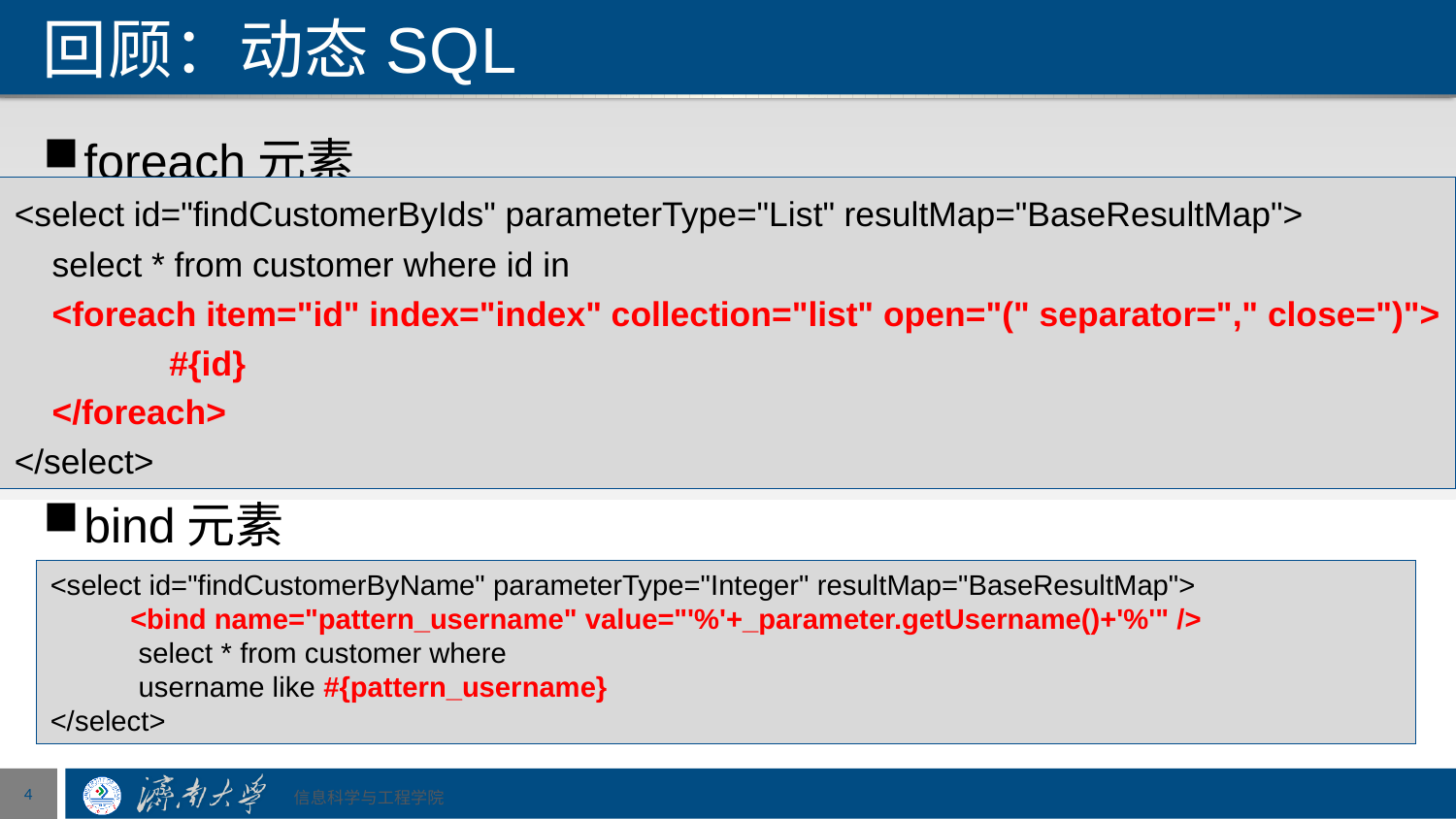

# 回顾：动态SQL
foreach元素

bind元素
<select id="findCustomerByIds" parameterType="List" resultMap="BaseResultMap">
    select * from customer where id in
    <foreach item="id" index="index" collection="list" open="(" separator="," close=")">
	 #{id}
    </foreach>
</select>
<select id="findCustomerByName" parameterType="Integer" resultMap="BaseResultMap">
          <bind name="pattern_username" value="'%'+_parameter.getUsername()+'%'" />
           select * from customer where
           username like #{pattern_username}
</select>